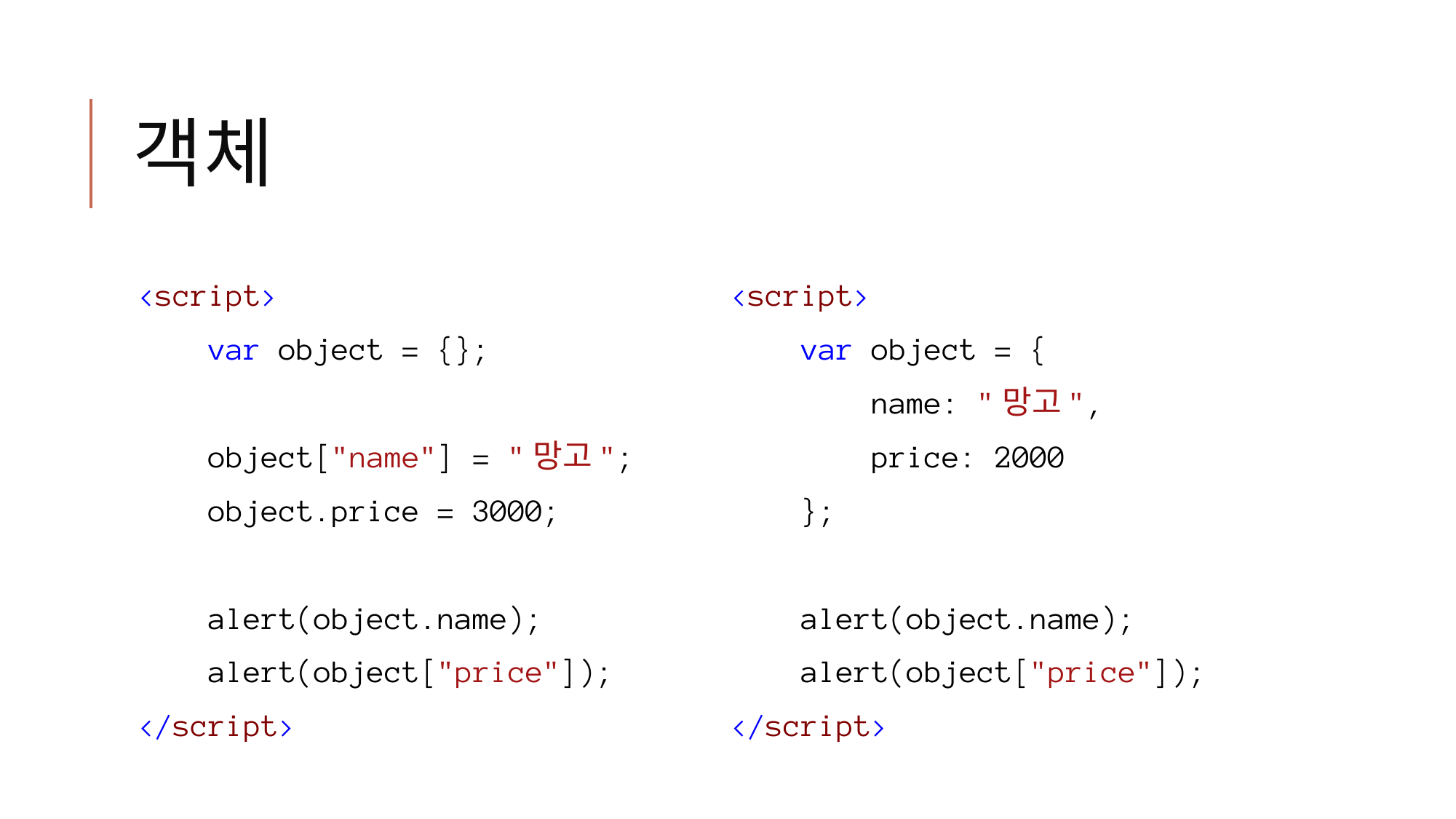

# 객체
<script>
    var object = {};

    object["name"] = "망고";
    object.price = 3000;

    alert(object.name);
    alert(object["price"]);
</script>

<script>
    var object = {
        name: "망고",
        price: 2000
    };

    alert(object.name);
    alert(object["price"]);
</script>